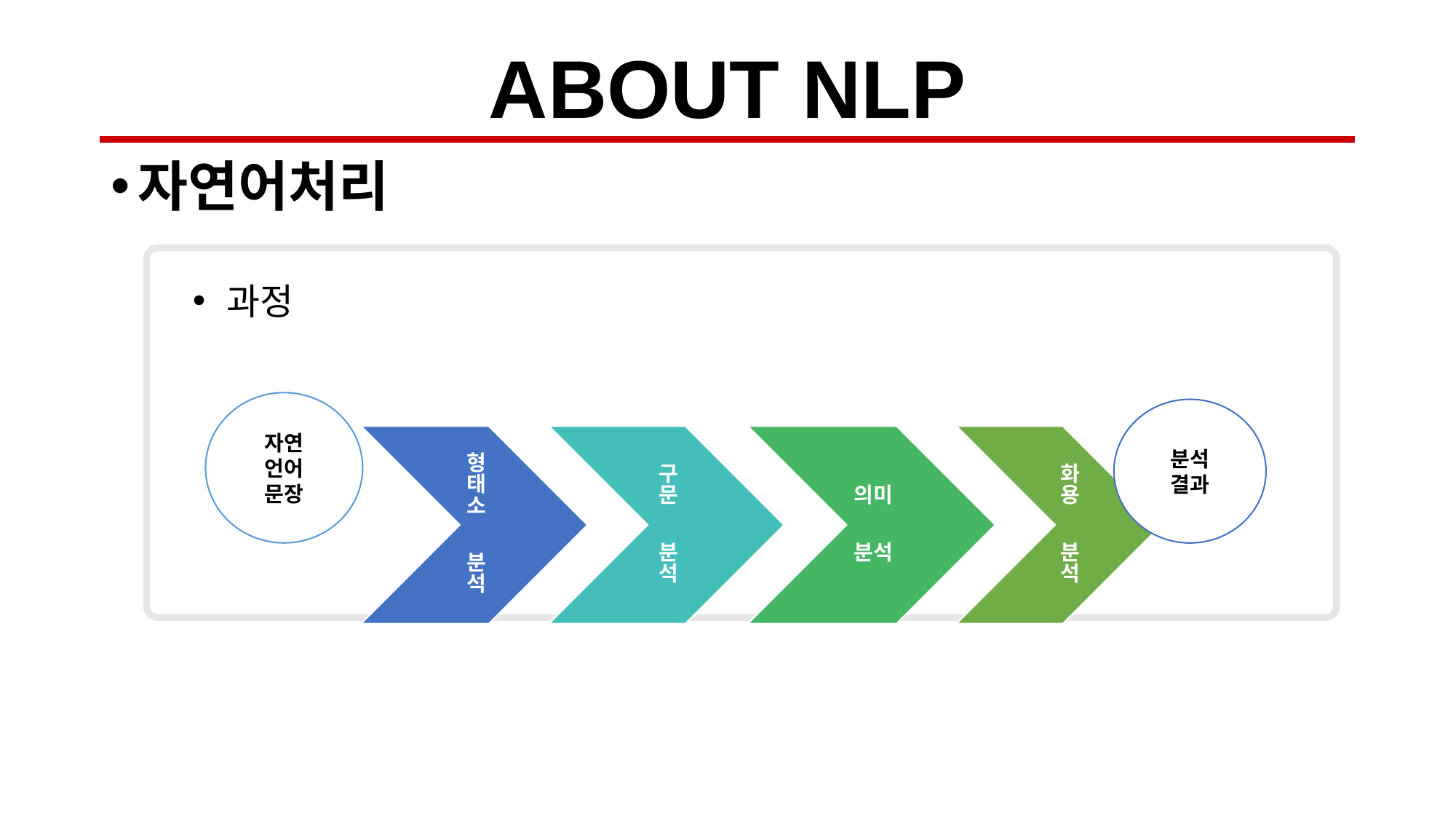

# ABOUT NLP
자연어처리

과정
형태소

분석
구문

분석
의미

분석
화용

분석
자연
언어
문장
분석
결과